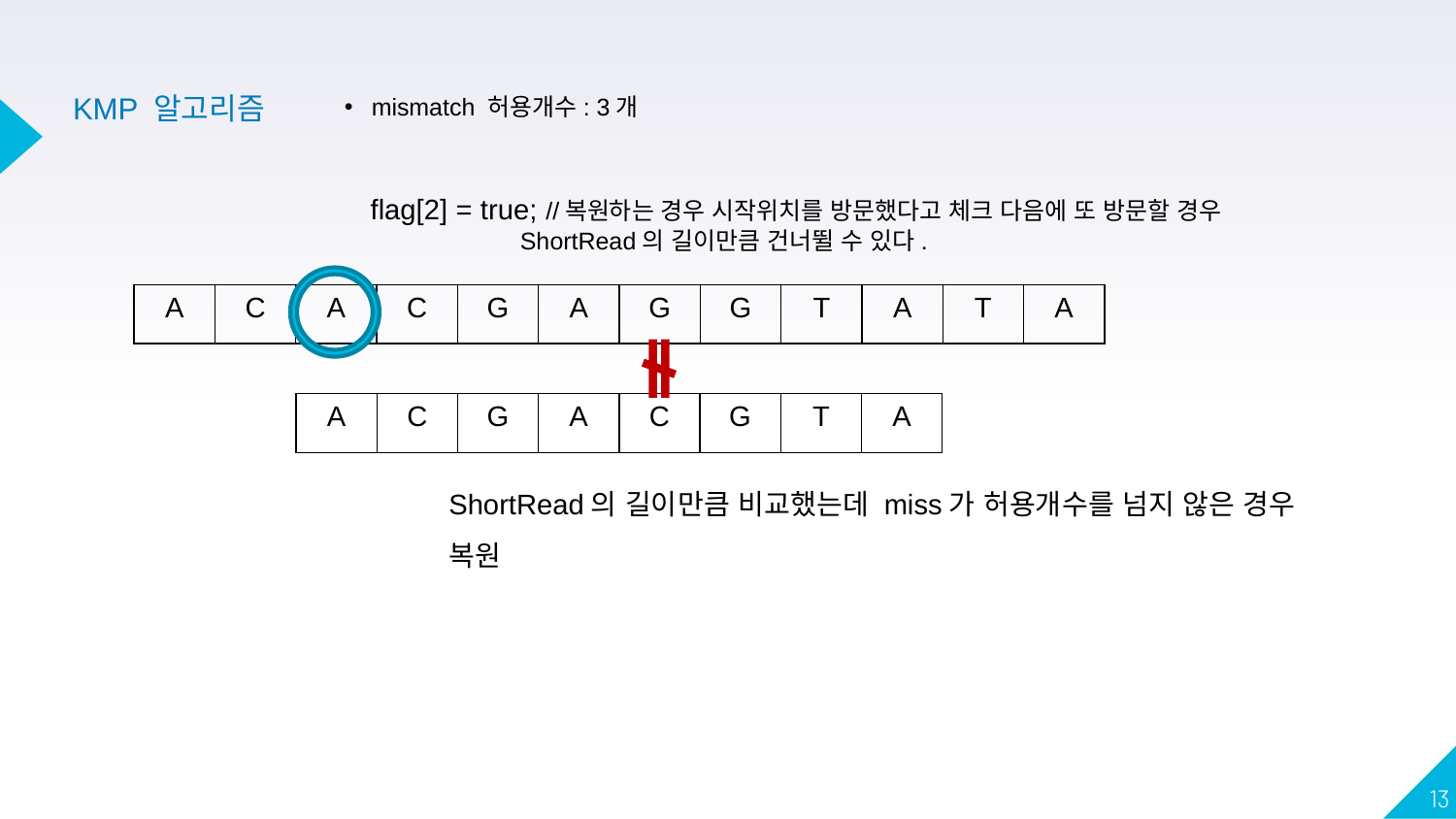

mismatch 허용개수: 3개
# KMP 알고리즘
flag[2] = true; //복원하는 경우 시작위치를 방문했다고 체크 다음에 또 방문할 경우
                      ShortRead의 길이만큼 건너뛸 수 있다.

| A | C | A | C | G | A | G | G | T | A | T | A |
| --- | --- | --- | --- | --- | --- | --- | --- | --- | --- | --- | --- |

| A | C | G | A | C | G | T | A |
| --- | --- | --- | --- | --- | --- | --- | --- |
ShortRead의 길이만큼 비교했는데 miss가 허용개수를 넘지 않은 경우 복원
13